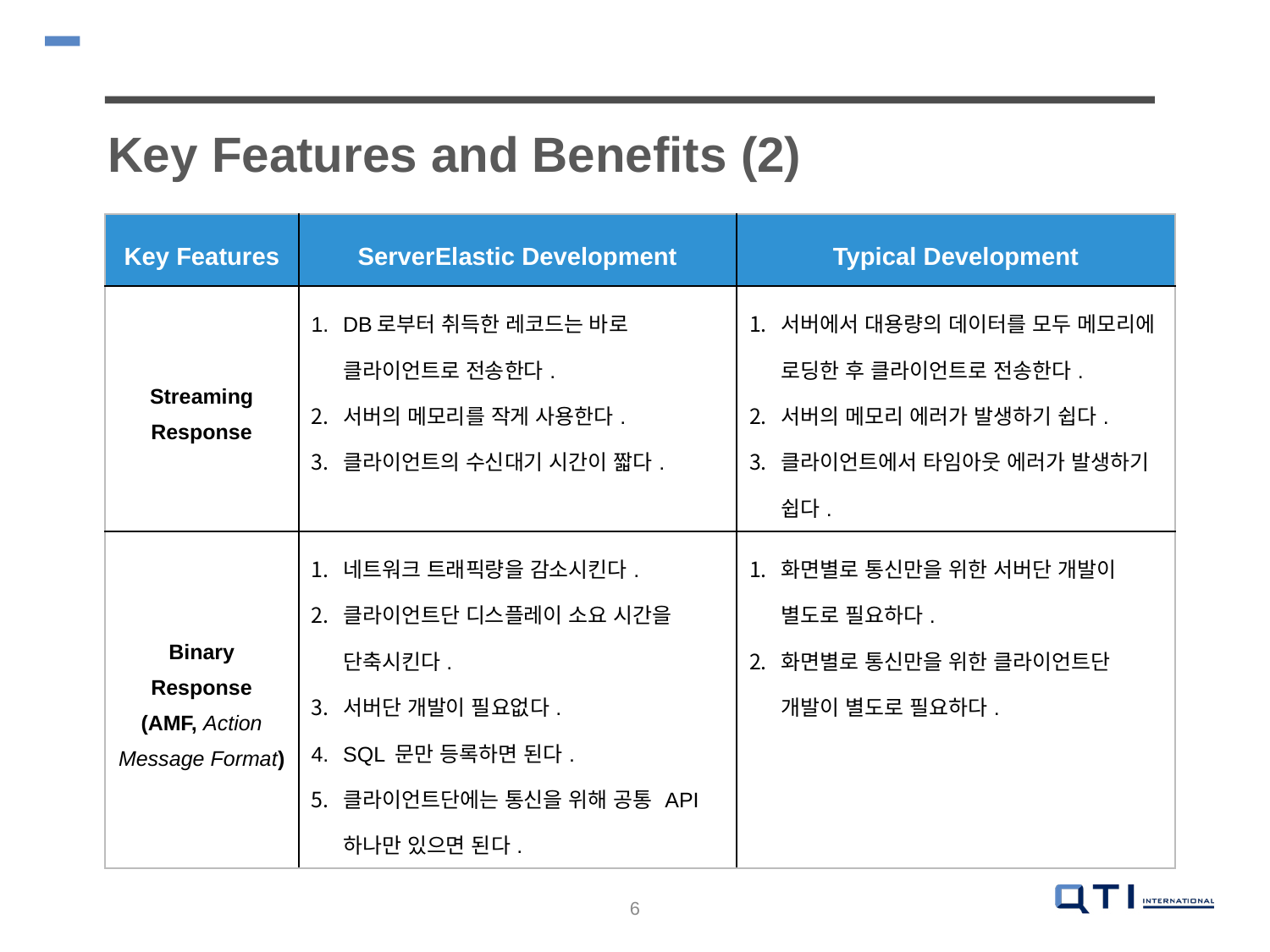

Key Features and Benefits (2)
| Key Features | ServerElastic Development | Typical Development |
| --- | --- | --- |
| Streaming Response | DB로부터 취득한 레코드는 바로 클라이언트로 전송한다. 서버의 메모리를 작게 사용한다. 클라이언트의 수신대기 시간이 짧다. | 서버에서 대용량의 데이터를 모두 메모리에 로딩한 후 클라이언트로 전송한다. 서버의 메모리 에러가 발생하기 쉽다. 클라이언트에서 타임아웃 에러가 발생하기 쉽다. |
| Binary Response (AMF, Action Message Format) | 네트워크 트래픽량을 감소시킨다. 클라이언트단 디스플레이 소요 시간을 단축시킨다. 서버단 개발이 필요없다. SQL 문만 등록하면 된다. 클라이언트단에는 통신을 위해 공통 API 하나만 있으면 된다. | 화면별로 통신만을 위한 서버단 개발이 별도로 필요하다. 화면별로 통신만을 위한 클라이언트단 개발이 별도로 필요하다. |
6